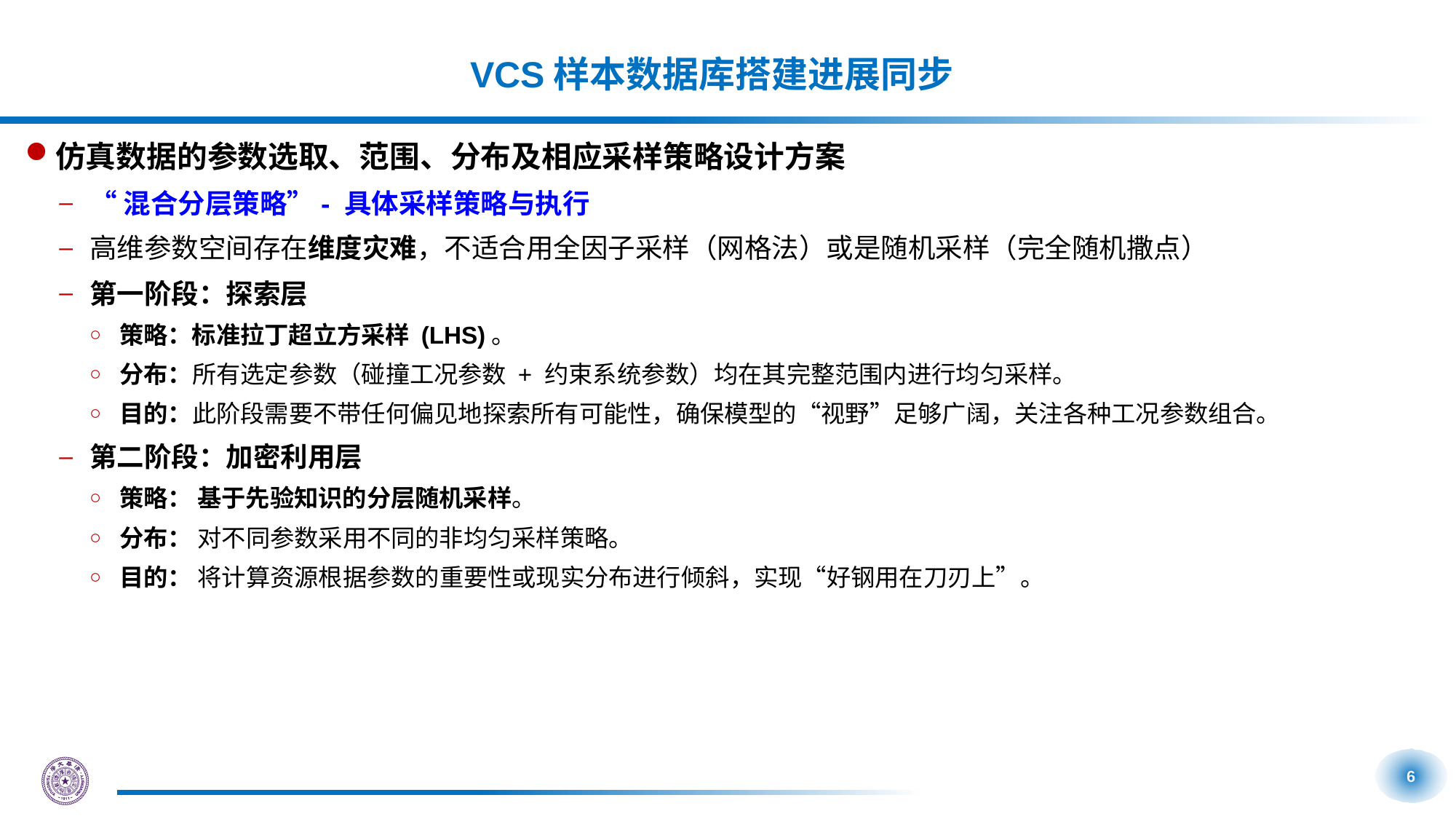

# VCS样本数据库搭建进展同步
仿真数据的参数选取、范围、分布及相应采样策略设计方案
“混合分层策略”- 具体采样策略与执行
高维参数空间存在维度灾难，不适合用全因子采样（网格法）或是随机采样（完全随机撒点）
第一阶段：探索层
策略：标准拉丁超立方采样 (LHS)。
分布：所有选定参数（碰撞工况参数 + 约束系统参数）均在其完整范围内进行均匀采样。
目的：此阶段需要不带任何偏见地探索所有可能性，确保模型的“视野”足够广阔，关注各种工况参数组合。
第二阶段：加密利用层
策略： 基于先验知识的分层随机采样。
分布： 对不同参数采用不同的非均匀采样策略。
目的： 将计算资源根据参数的重要性或现实分布进行倾斜，实现“好钢用在刀刃上”。
6